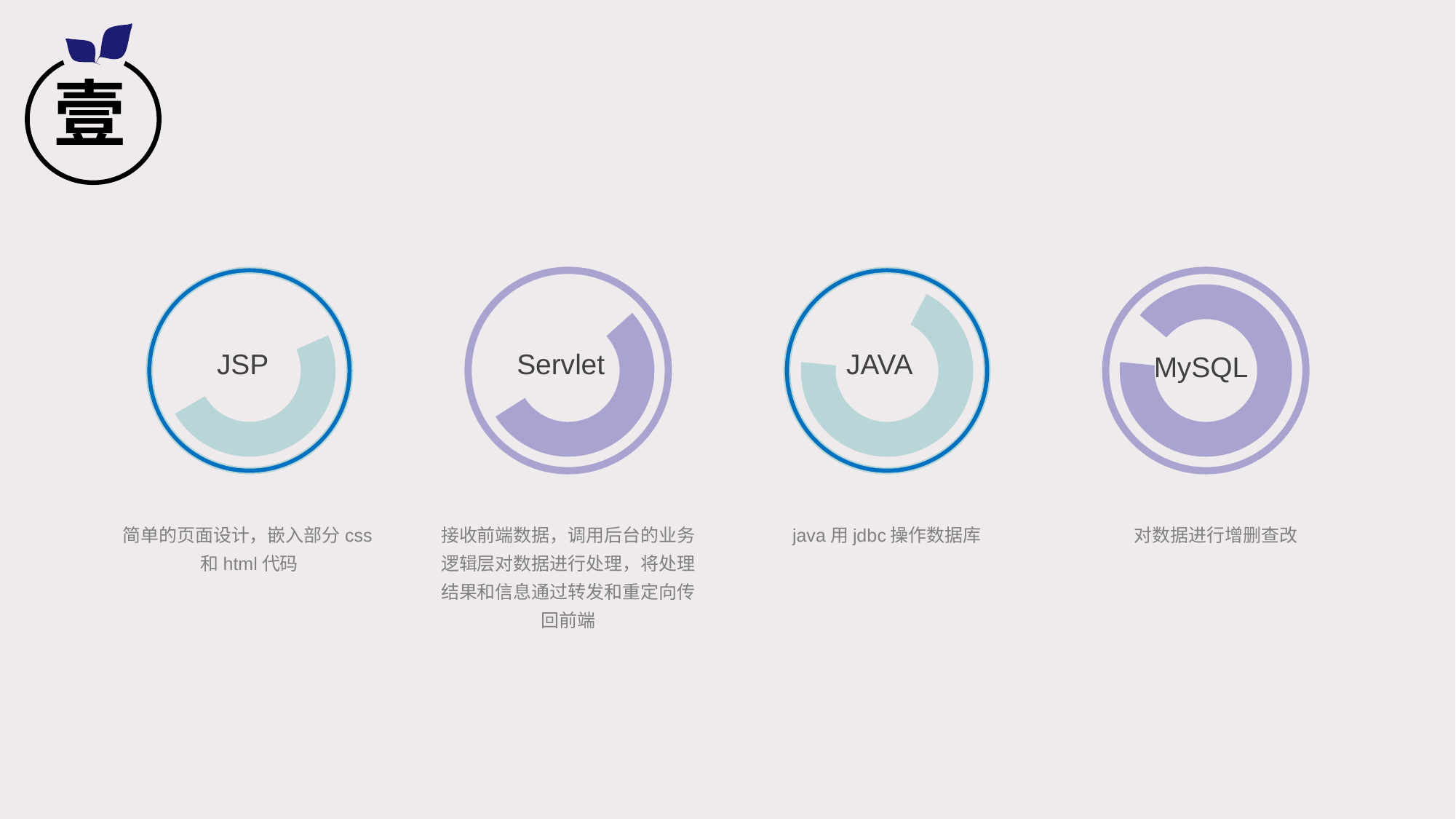

壹

Servlet
JAVA
JSP
MySQL
简单的页面设计，嵌入部分css和html代码
接收前端数据，调用后台的业务逻辑层对数据进行处理，将处理结果和信息通过转发和重定向传回前端
java用jdbc操作数据库
对数据进行增删查改